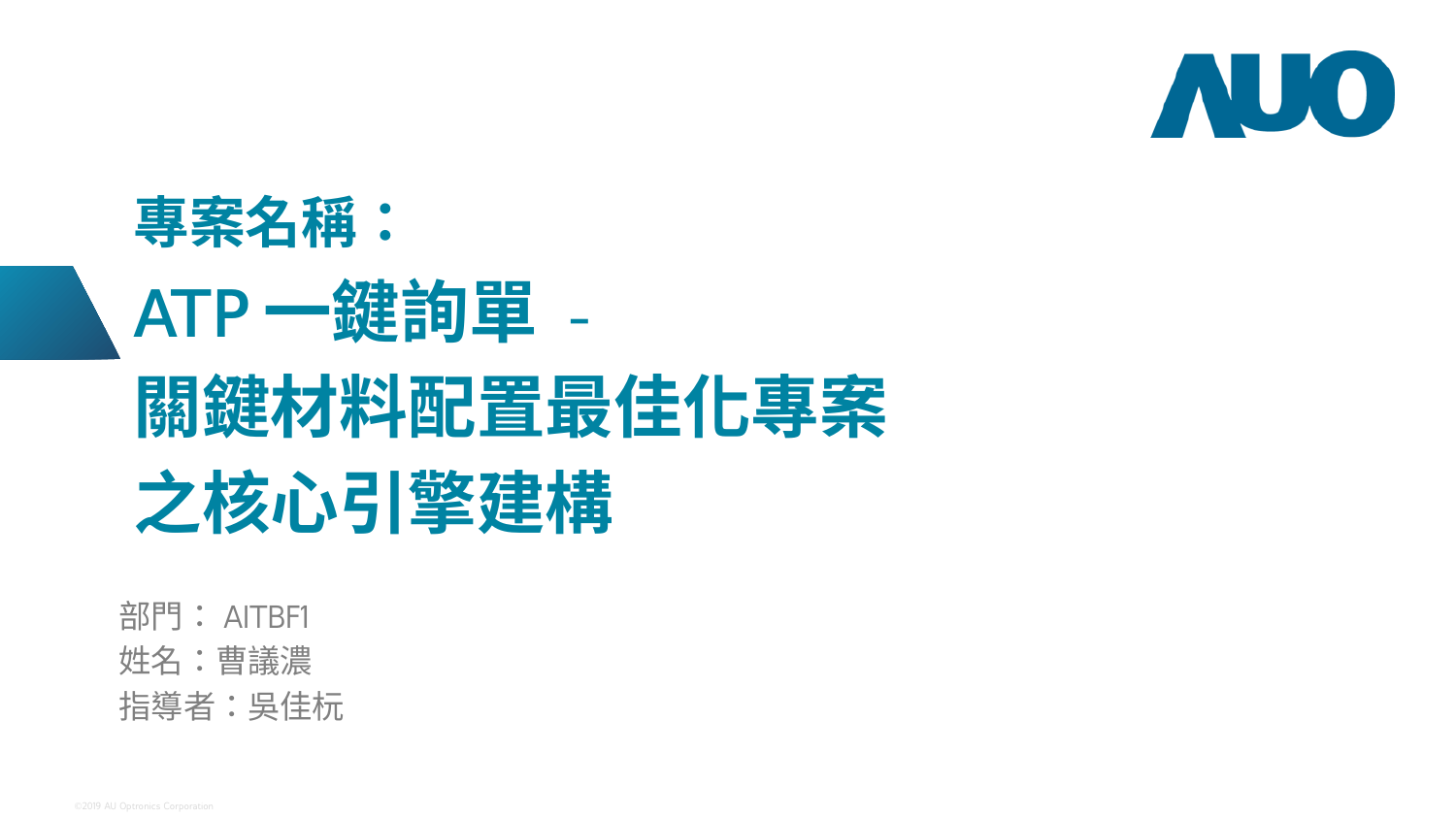

專案名稱：
ATP一鍵詢單 -
關鍵材料配置最佳化專案
之核心引擎建構
部門：AITBF1
姓名：曹議濃
指導者：吳佳杬